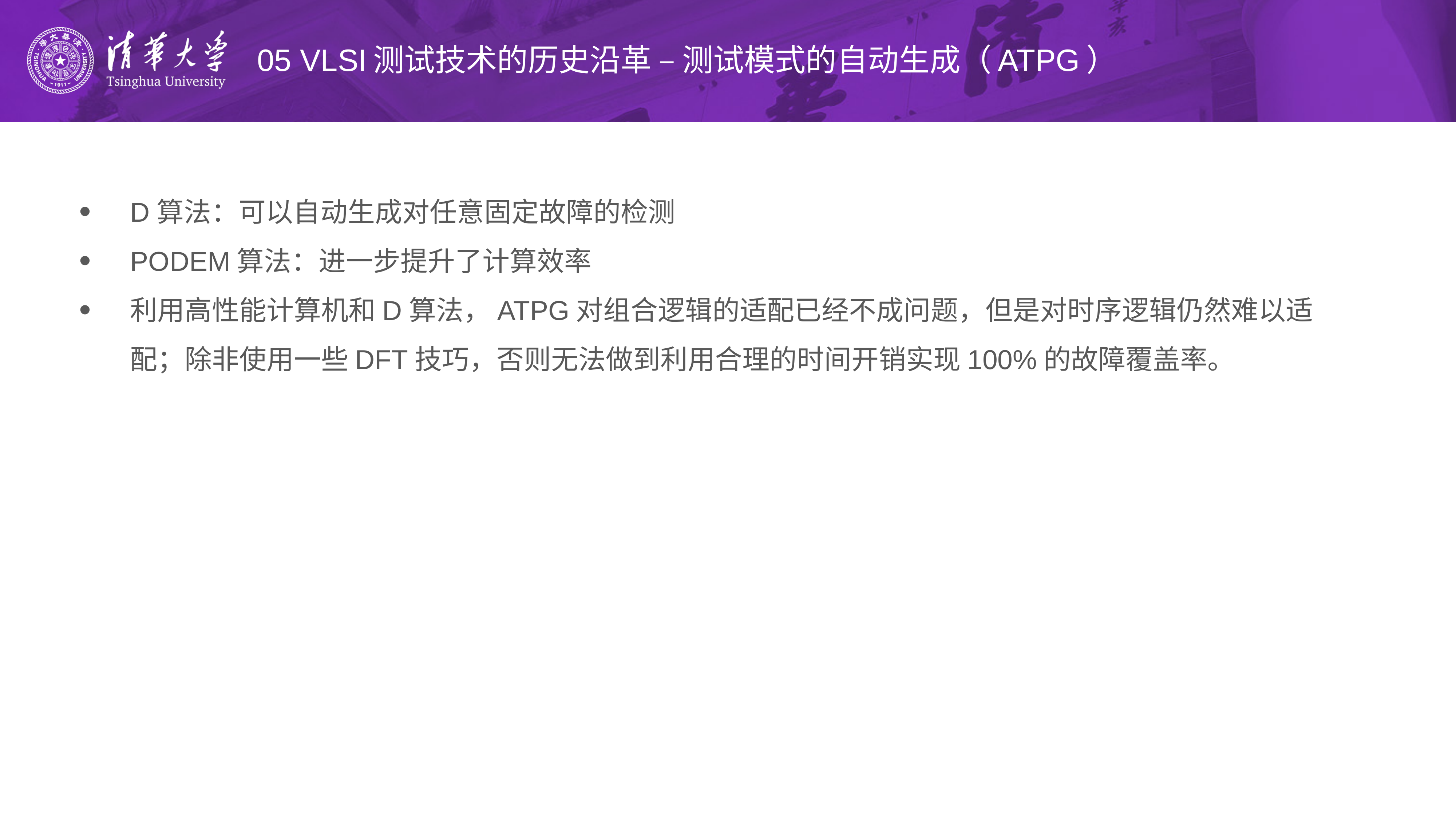

# 05 VLSI测试技术的历史沿革 – 测试模式的自动生成（ATPG）
D算法：可以自动生成对任意固定故障的检测
PODEM算法：进一步提升了计算效率
利用高性能计算机和D算法，ATPG对组合逻辑的适配已经不成问题，但是对时序逻辑仍然难以适配；除非使用一些DFT技巧，否则无法做到利用合理的时间开销实现100%的故障覆盖率。